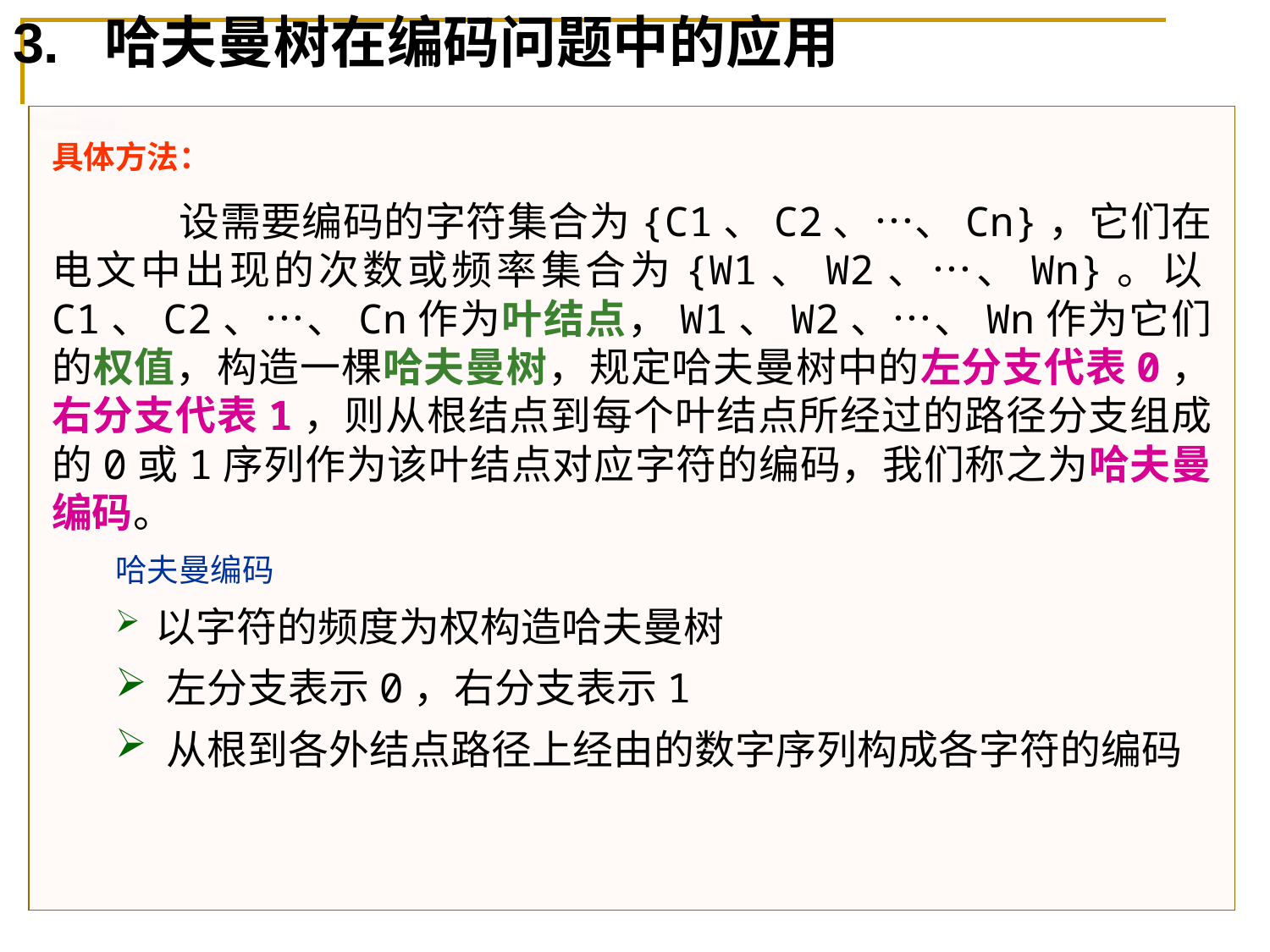

# 3.  哈夫曼树在编码问题中的应用

具体方法：
	设需要编码的字符集合为{C1、C2、…、Cn}，它们在电文中出现的次数或频率集合为{W1、W2、…、Wn}。以C1、C2、…、Cn作为叶结点，W1、W2、…、Wn作为它们的权值，构造一棵哈夫曼树，规定哈夫曼树中的左分支代表0，右分支代表1，则从根结点到每个叶结点所经过的路径分支组成的0或1序列作为该叶结点对应字符的编码，我们称之为哈夫曼编码。
哈夫曼编码
 以字符的频度为权构造哈夫曼树
 左分支表示0，右分支表示1
 从根到各外结点路径上经由的数字序列构成各字符的编码
   编码
	在数据通信中，经常需要将传送的电文转换成由二进制数字0、1组成的串，一般称之为编码。
	例如，若要传送的电文为AADDBCAAABDDCADAAADD，电文中只有A、B、C、D四种字符；若字符编码为A—00，B—01，C—10，D--11，则电文代码为：0000111101100000000111111000110000001111，其长度为40。在这种编码方案中，四种字符的编码长度均为2，是等长编码。
   编码要求
	传送时间尽可能短，这就要求使电文代码长度尽可能短。
00010111000010101100010000101
长度29
A—0，B—1，C—10，D—01
解决方案：
	利用哈夫曼树构造出使电文代码总长最短的编码方案。
问题：
	这样的电文代码是无法正确翻译成原来的电文的。例如对“01”，你可以认为是“D”，也可以认为是“AB”。
原因：
	因为这四个字符的编码不是前缀码（前缀码要求任一字符的编码均非其他字符编码的前缀），因而无法获得唯一的译码。